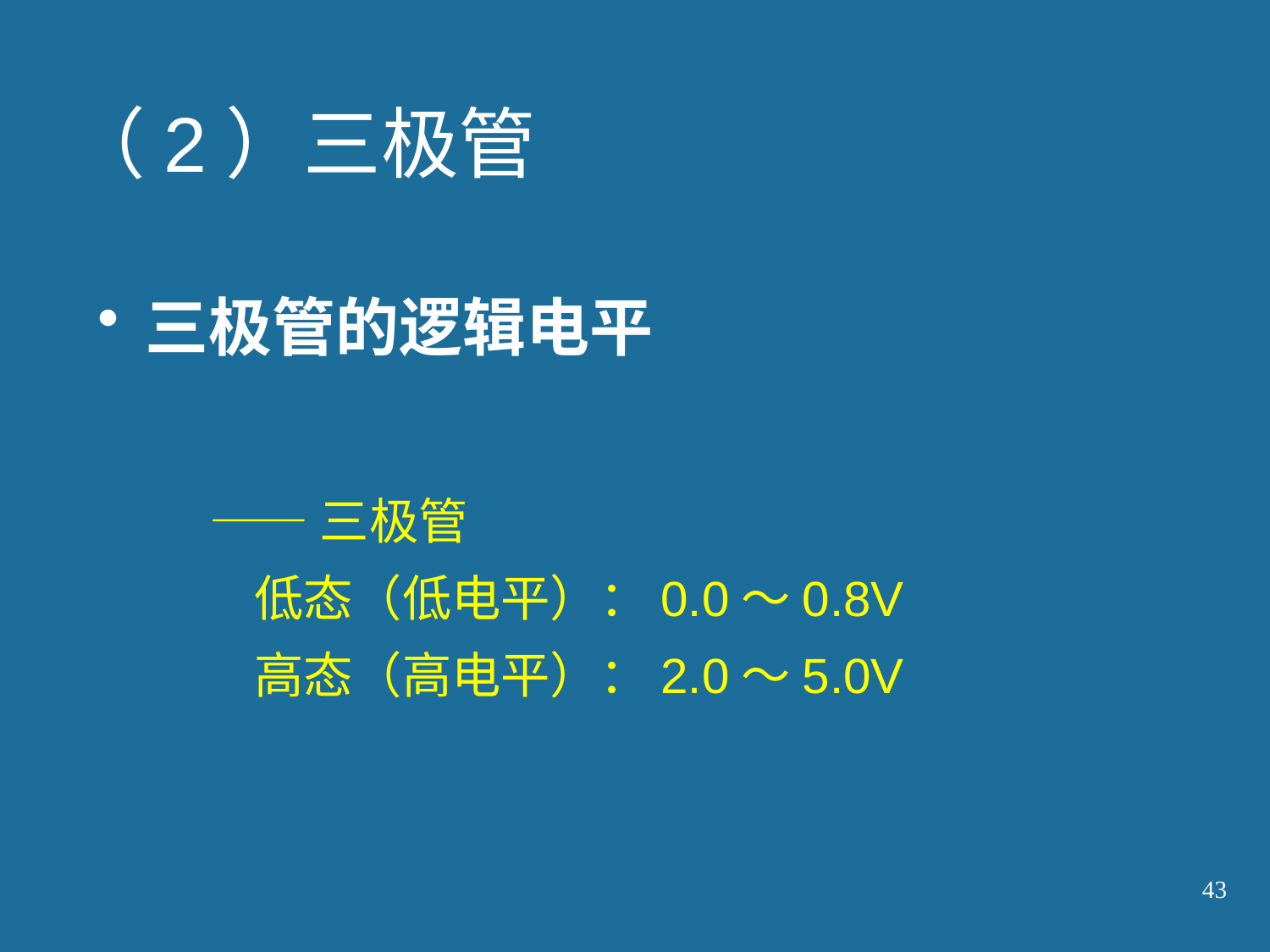

# （2）三极管
三极管的逻辑电平
——三极管
   低态（低电平）：0.0～0.8V
   高态（高电平）：2.0～5.0V
43